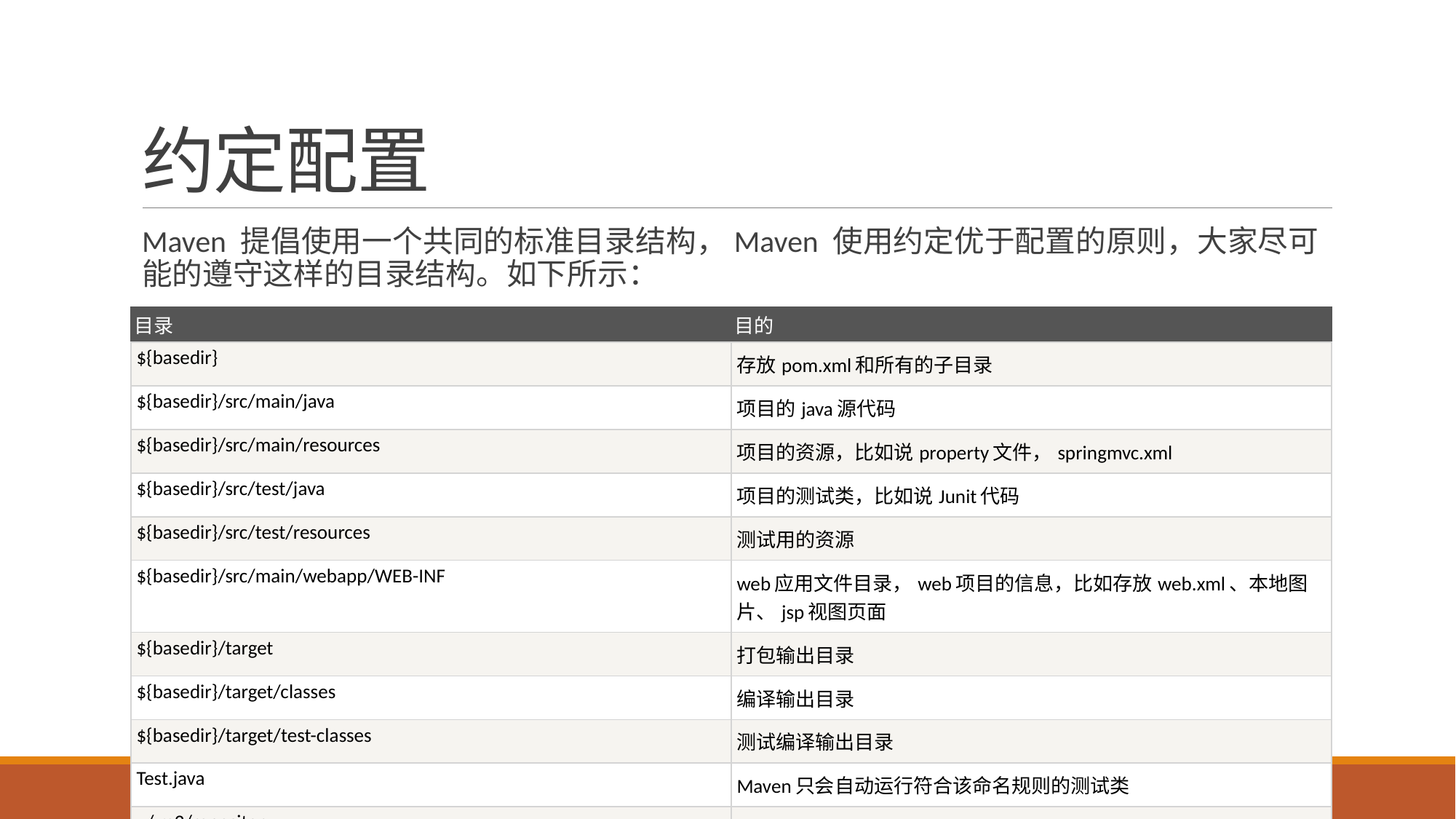

# 约定配置
Maven 提倡使用一个共同的标准目录结构，Maven 使用约定优于配置的原则，大家尽可能的遵守这样的目录结构。如下所示：
| 目录 | 目的 |
| --- | --- |
| ${basedir} | 存放pom.xml和所有的子目录 |
| ${basedir}/src/main/java | 项目的java源代码 |
| ${basedir}/src/main/resources | 项目的资源，比如说property文件，springmvc.xml |
| ${basedir}/src/test/java | 项目的测试类，比如说Junit代码 |
| ${basedir}/src/test/resources | 测试用的资源 |
| ${basedir}/src/main/webapp/WEB-INF | web应用文件目录，web项目的信息，比如存放web.xml、本地图片、jsp视图页面 |
| ${basedir}/target | 打包输出目录 |
| ${basedir}/target/classes | 编译输出目录 |
| ${basedir}/target/test-classes | 测试编译输出目录 |
| Test.java | Maven只会自动运行符合该命名规则的测试类 |
| ~/.m2/repository | Maven默认的本地仓库目录位置 |